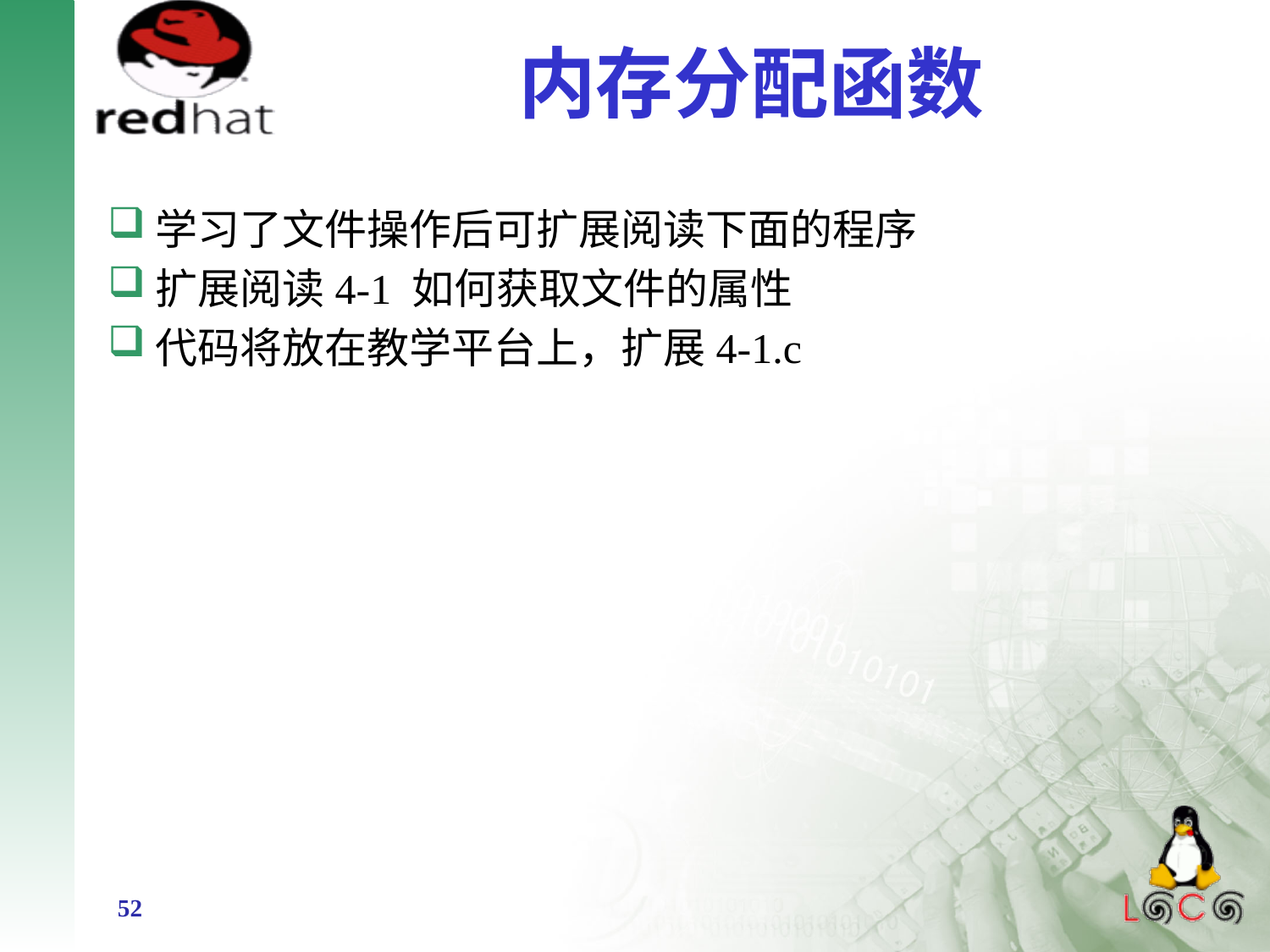

# 内存分配函数
学习了文件操作后可扩展阅读下面的程序
扩展阅读4-1 如何获取文件的属性
代码将放在教学平台上，扩展4-1.c
52